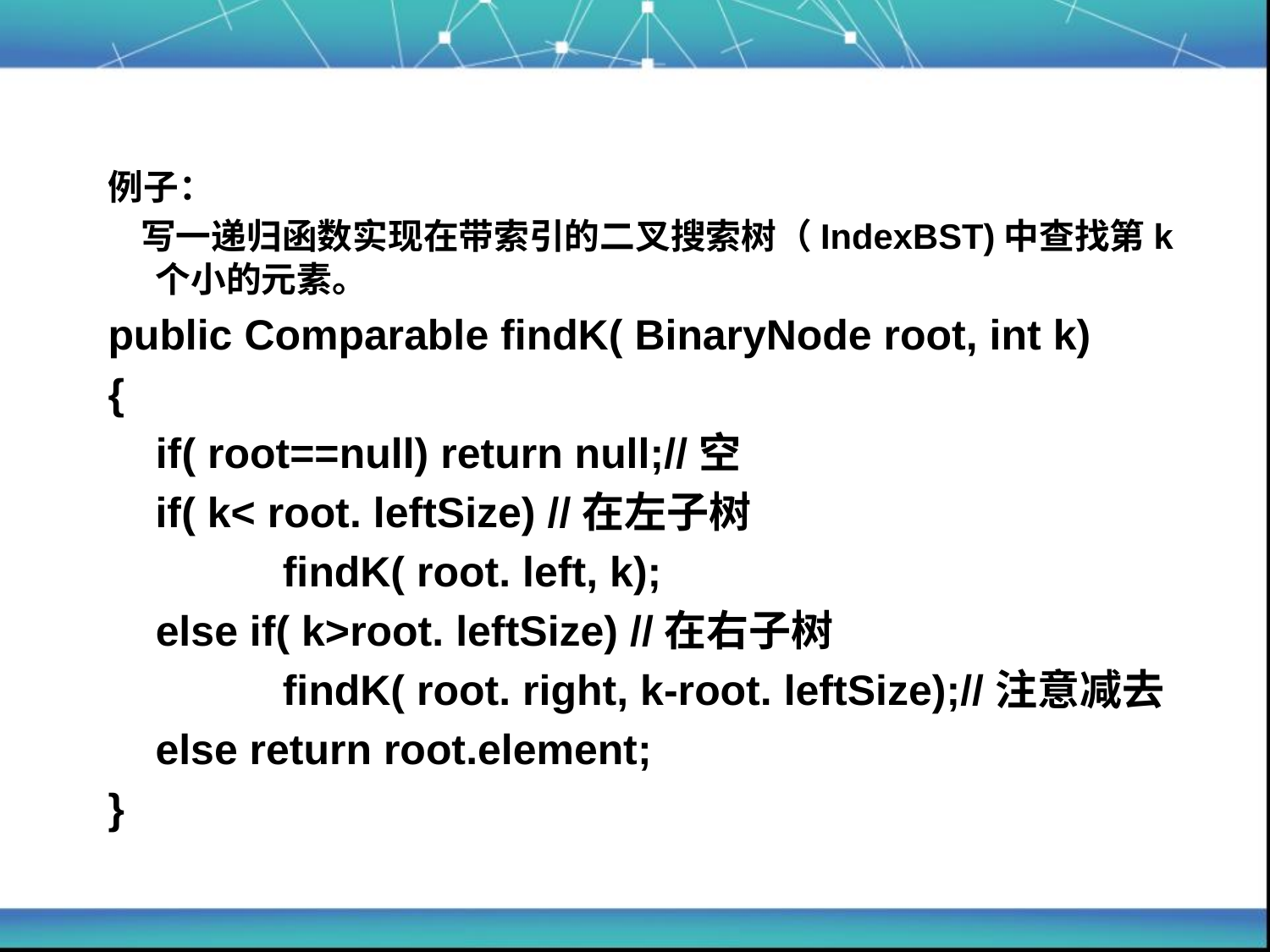

例子：
   写一递归函数实现在带索引的二叉搜索树（IndexBST)中查找第k个小的元素。
public Comparable findK( BinaryNode root, int k)
{
	if( root==null) return null;//空
    if( k< root. leftSize) //在左子树
		findK( root. left, k);
	else if( k>root. leftSize) //在右子树
		findK( root. right, k-root. leftSize);//注意减去
    else return root.element;
}